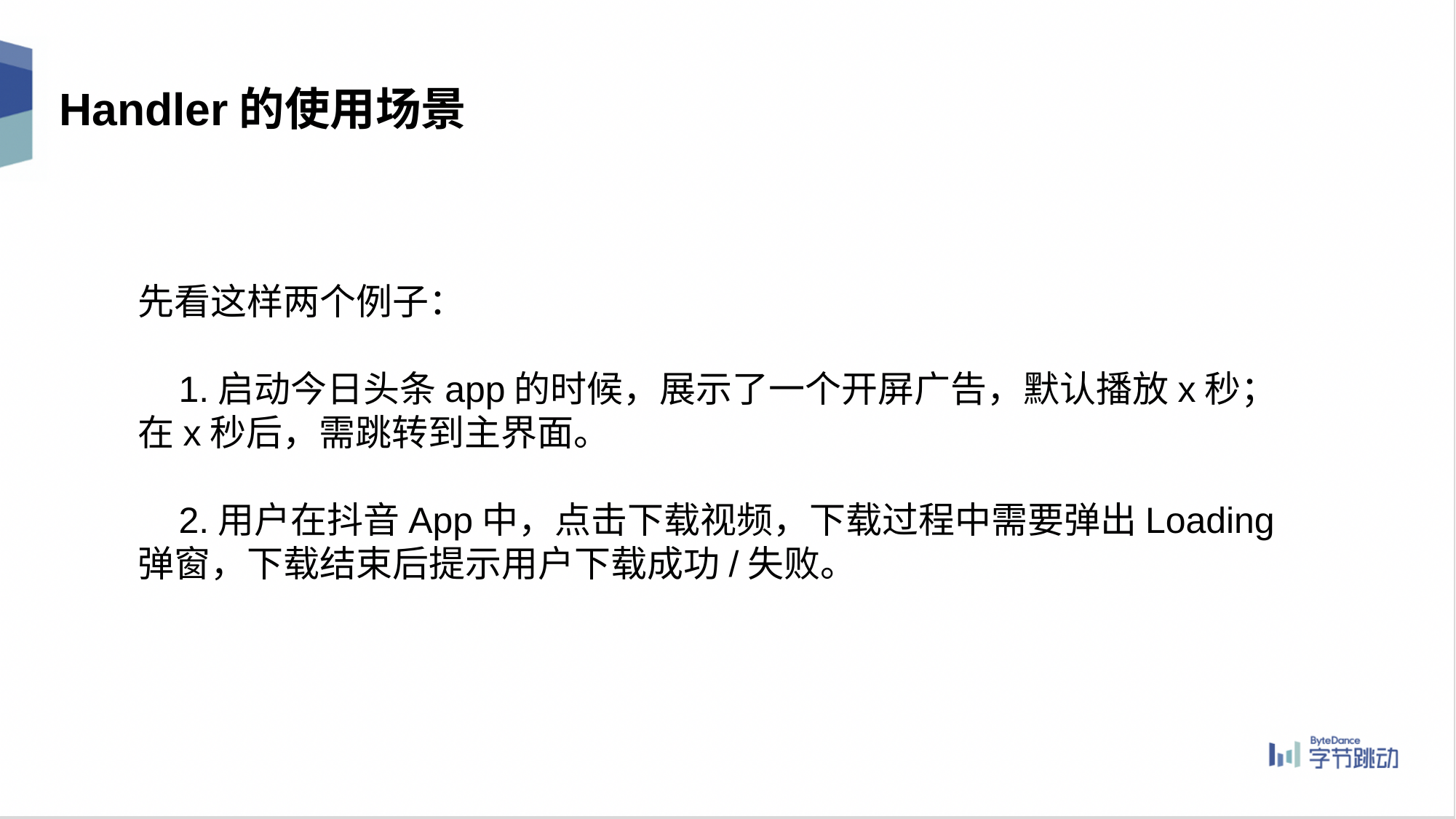

Handler的使用场景
先看这样两个例子：

    1.启动今日头条app的时候，展示了一个开屏广告，默认播放x秒；在x秒后，需跳转到主界面。

    2.用户在抖音App中，点击下载视频，下载过程中需要弹出Loading弹窗，下载结束后提示用户下载成功/失败。
4